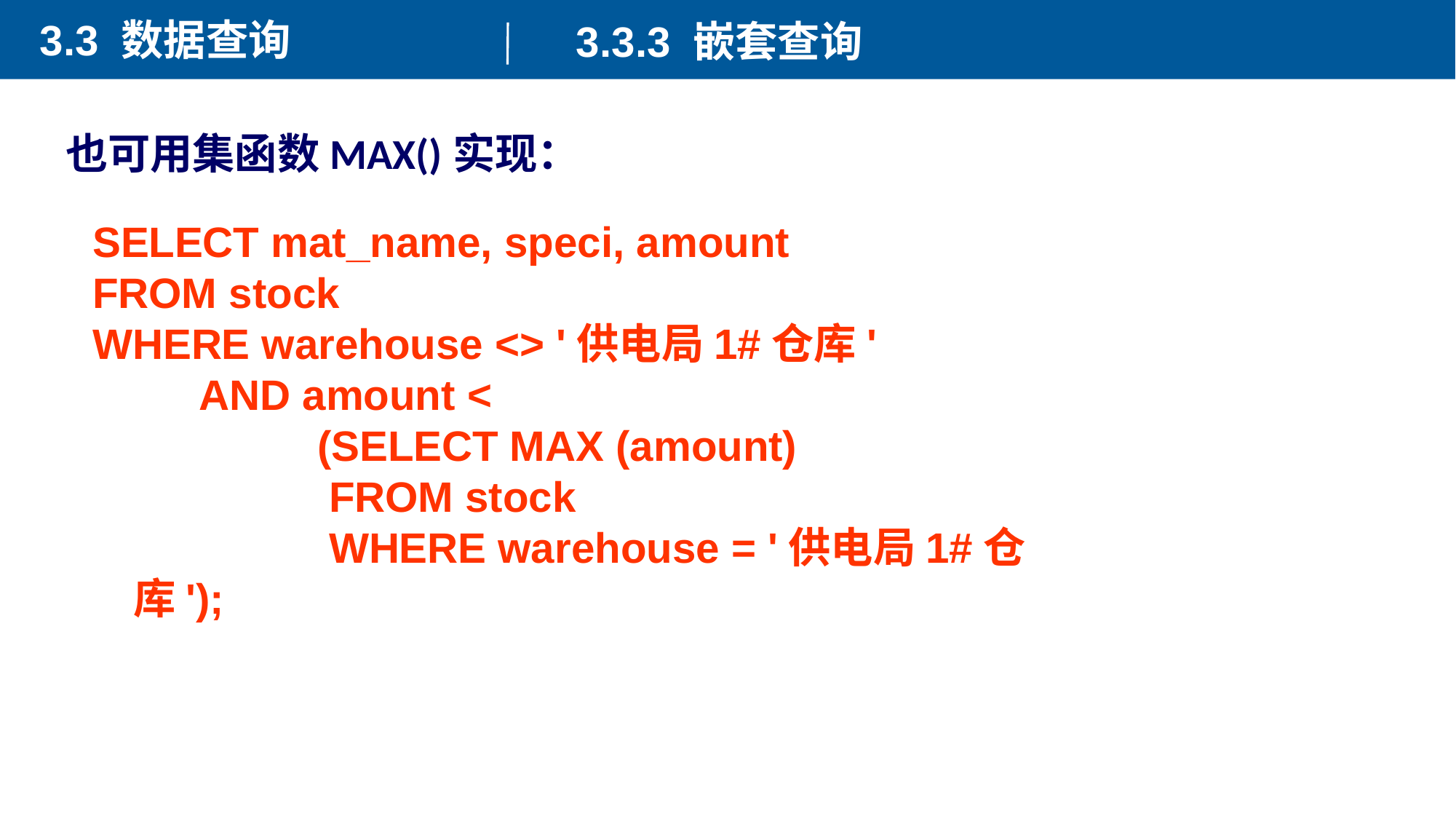

3.3 数据查询
3.3.3 嵌套查询
也可用集函数MAX()实现：
SELECT mat_name, speci, amount
FROM stock
WHERE warehouse <> '供电局1#仓库'
         AND amount <
                   (SELECT MAX (amount)
                    FROM stock
                    WHERE warehouse = '供电局1#仓库');